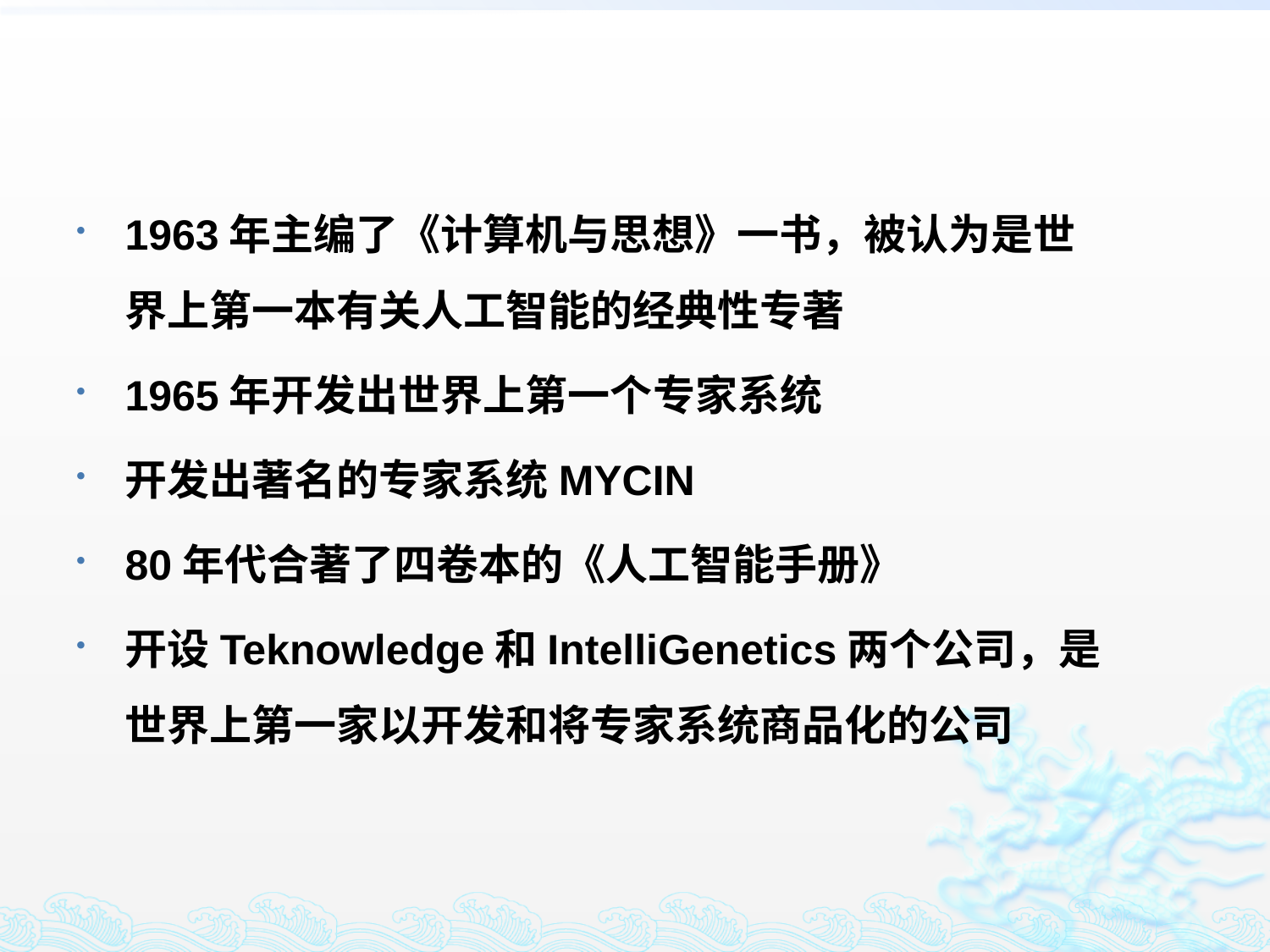

1963年主编了《计算机与思想》一书，被认为是世界上第一本有关人工智能的经典性专著
1965年开发出世界上第一个专家系统
开发出著名的专家系统MYCIN
80年代合著了四卷本的《人工智能手册》
开设Teknowledge和IntelliGenetics两个公司，是世界上第一家以开发和将专家系统商品化的公司